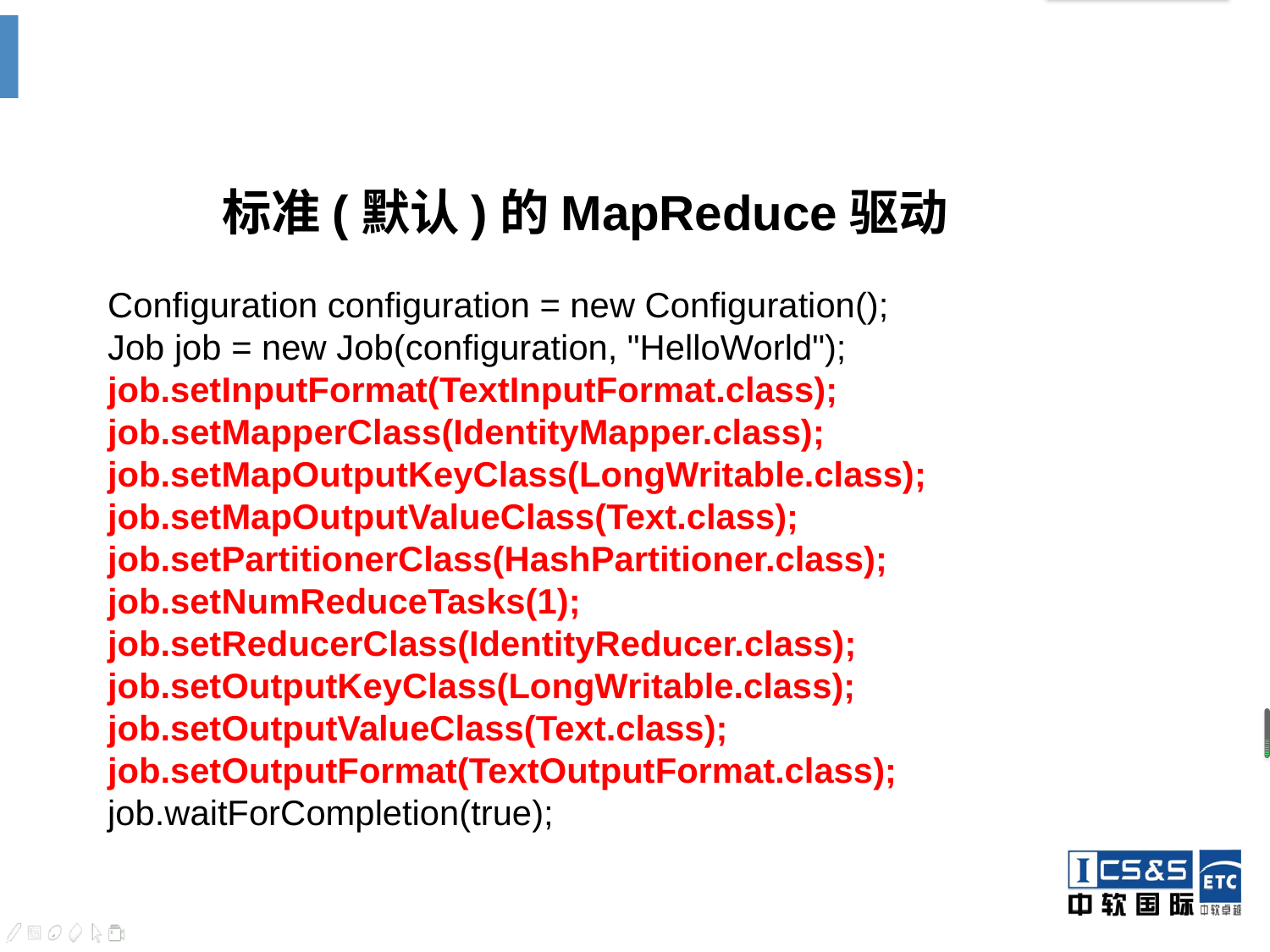

# 标准(默认)的MapReduce驱动
Configuration configuration = new Configuration();
Job job = new Job(configuration, "HelloWorld");
job.setInputFormat(TextInputFormat.class);
job.setMapperClass(IdentityMapper.class);
job.setMapOutputKeyClass(LongWritable.class);
job.setMapOutputValueClass(Text.class);
job.setPartitionerClass(HashPartitioner.class);
job.setNumReduceTasks(1);
job.setReducerClass(IdentityReducer.class);
job.setOutputKeyClass(LongWritable.class);
job.setOutputValueClass(Text.class);
job.setOutputFormat(TextOutputFormat.class);
job.waitForCompletion(true);